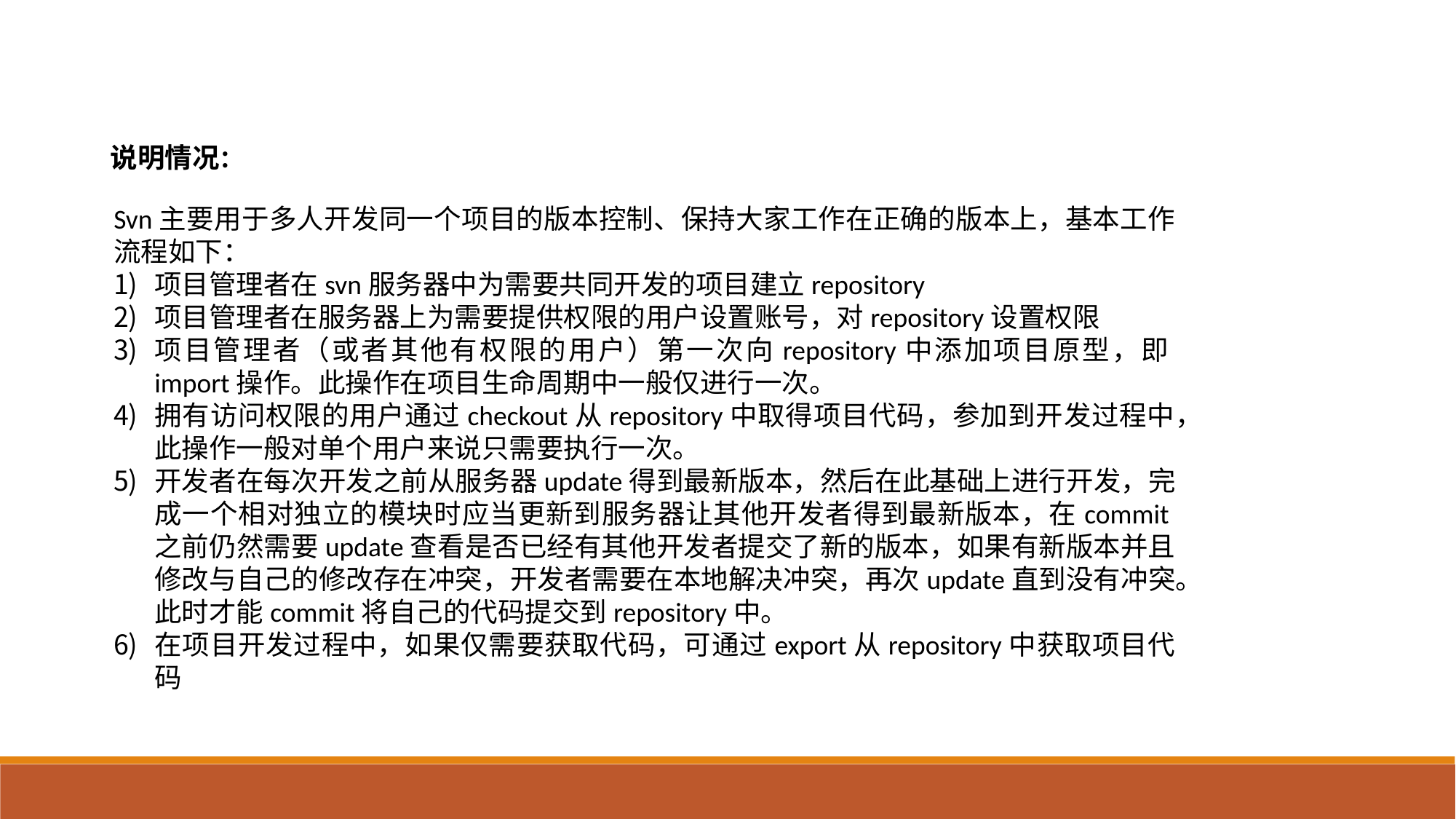

说明情况：
Svn主要用于多人开发同一个项目的版本控制、保持大家工作在正确的版本上，基本工作流程如下：
项目管理者在svn服务器中为需要共同开发的项目建立repository
项目管理者在服务器上为需要提供权限的用户设置账号，对repository设置权限
项目管理者（或者其他有权限的用户）第一次向repository中添加项目原型，即import操作。此操作在项目生命周期中一般仅进行一次。
拥有访问权限的用户通过checkout从repository中取得项目代码，参加到开发过程中，此操作一般对单个用户来说只需要执行一次。
开发者在每次开发之前从服务器update得到最新版本，然后在此基础上进行开发，完成一个相对独立的模块时应当更新到服务器让其他开发者得到最新版本，在commit之前仍然需要update查看是否已经有其他开发者提交了新的版本，如果有新版本并且修改与自己的修改存在冲突，开发者需要在本地解决冲突，再次update直到没有冲突。此时才能commit将自己的代码提交到repository中。
在项目开发过程中，如果仅需要获取代码，可通过export从repository中获取项目代码